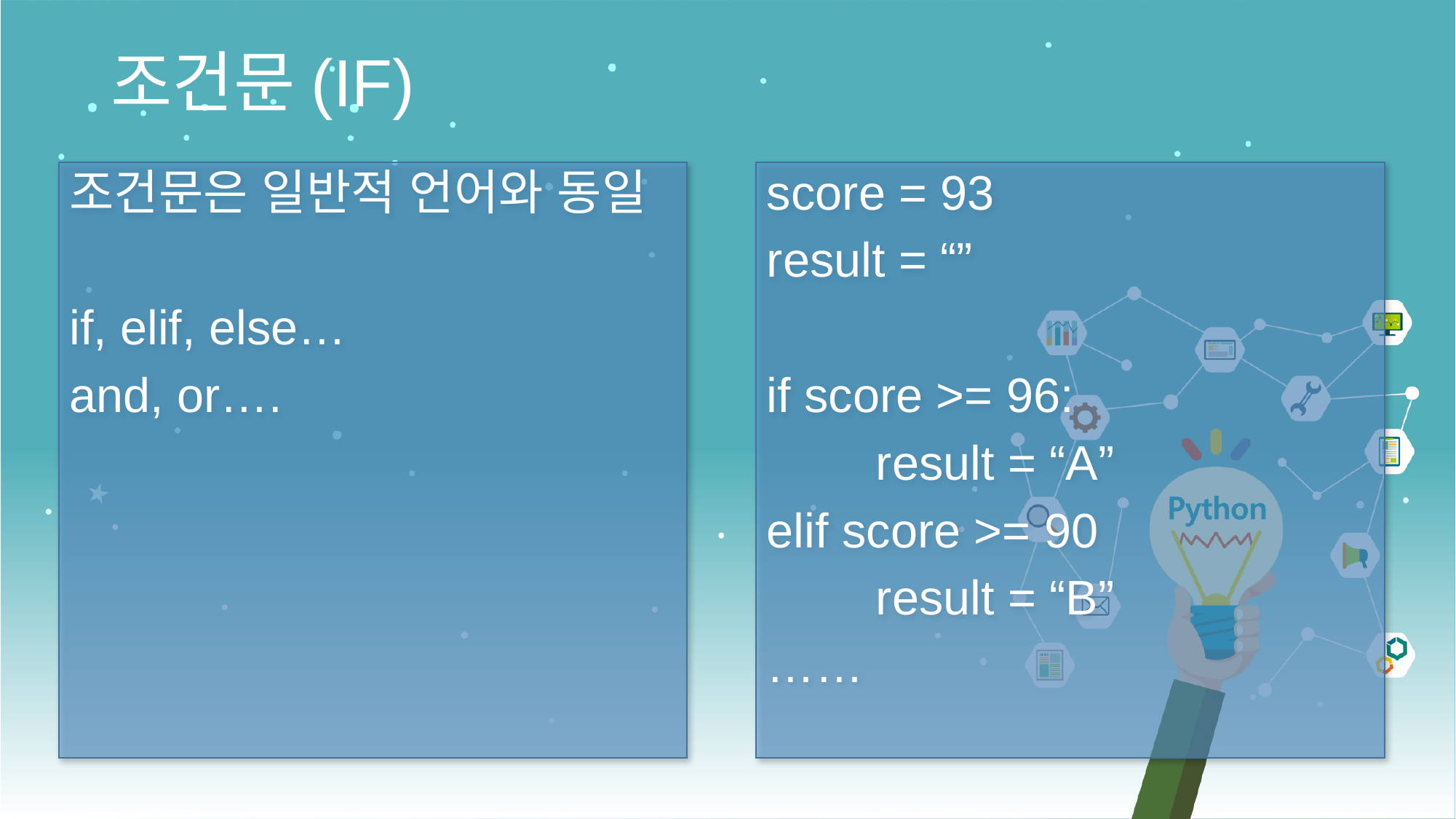

조건문(IF)
조건문은 일반적 언어와 동일

if, elif, else…
and, or….
score = 93
result = “”

if score >= 96:
	result = “A”
elif score >= 90
	result = “B”
……